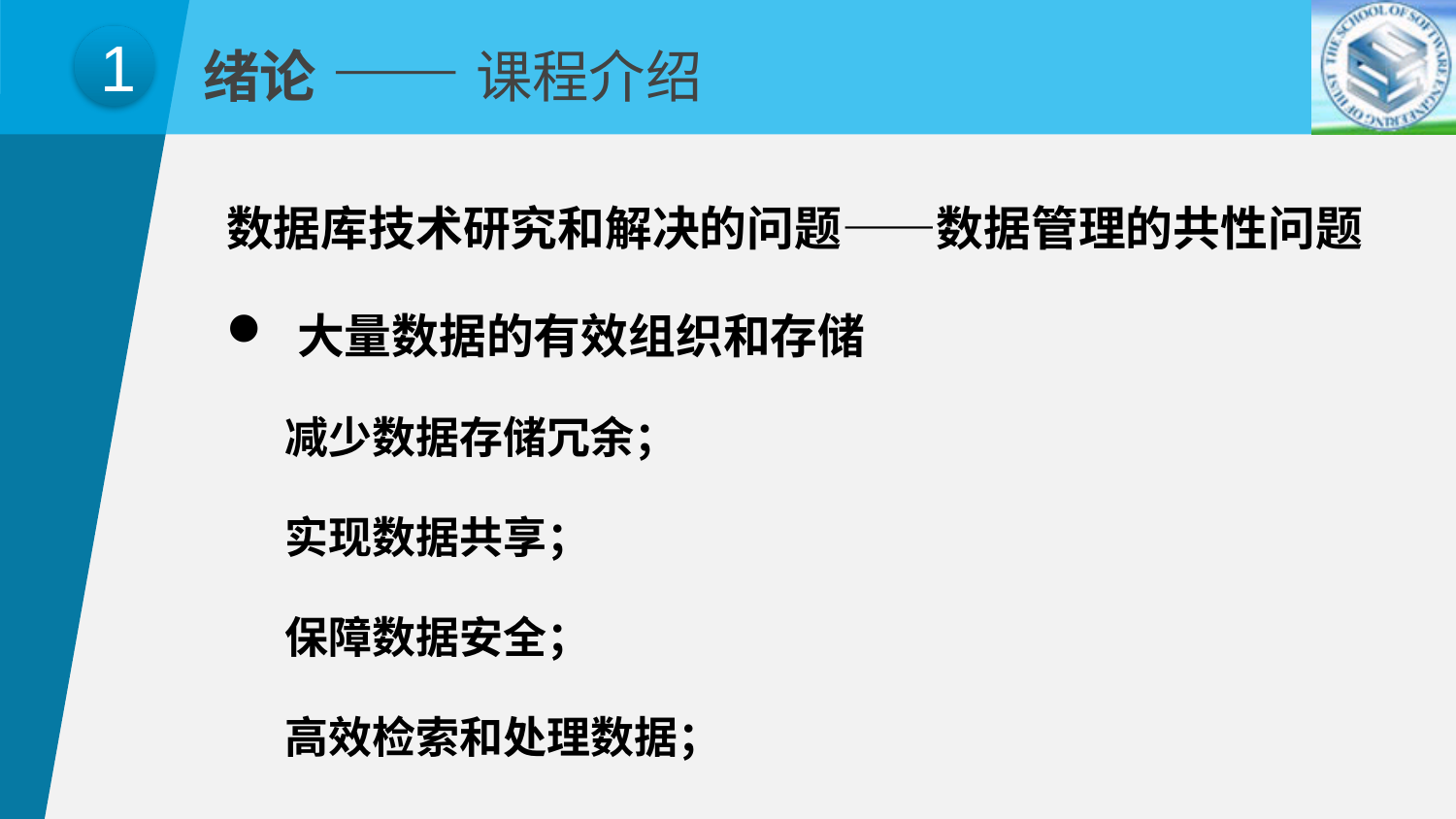

绪论 —— 课程介绍
1
数据库技术研究和解决的问题——数据管理的共性问题
大量数据的有效组织和存储
     减少数据存储冗余；
     实现数据共享；
     保障数据安全；
     高效检索和处理数据；